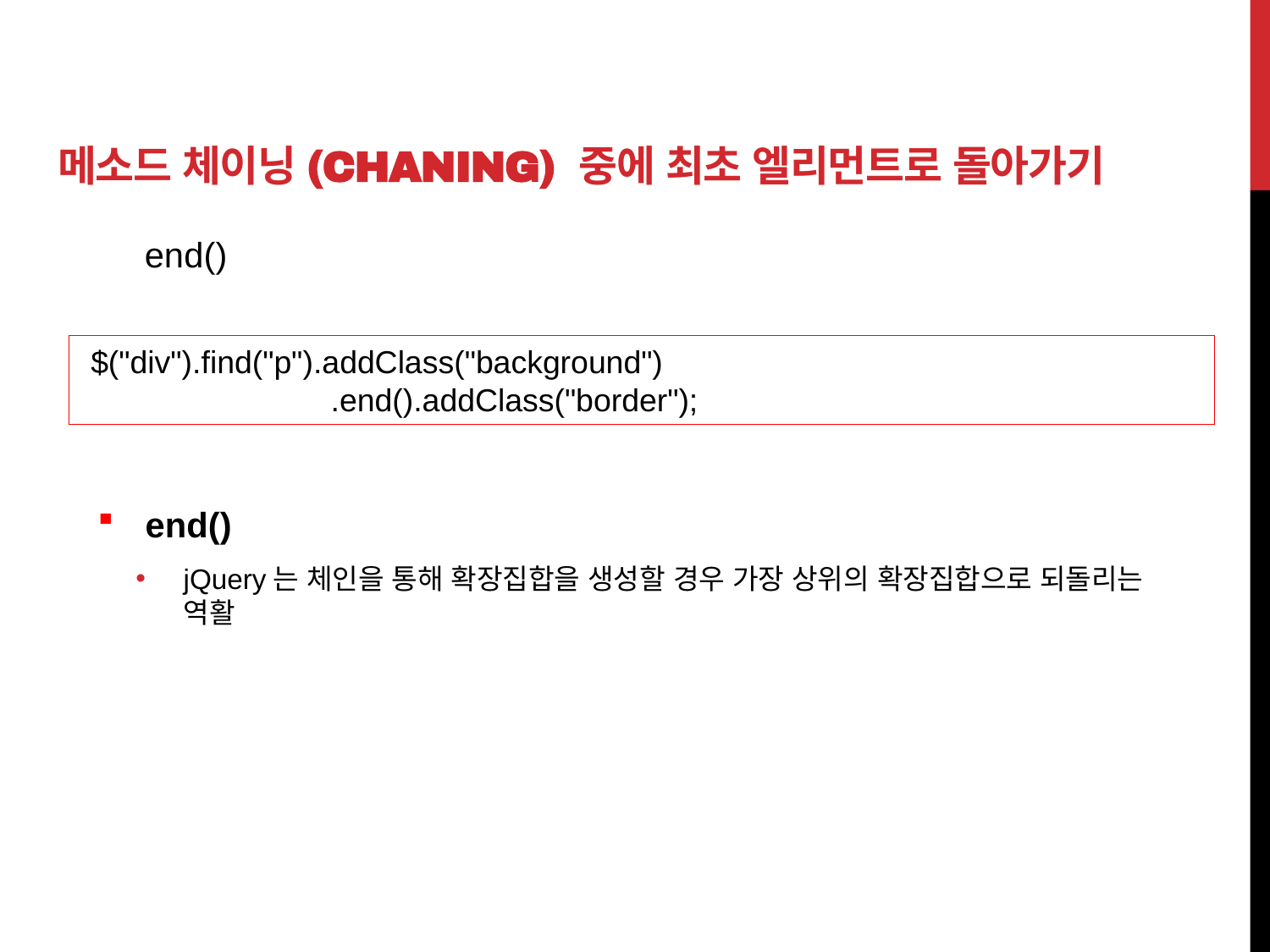

# 메소드 체이닝(chaning) 중에 최초 엘리먼트로 돌아가기
end()
 $("div").find("p").addClass("background")
                            .end().addClass("border");
end()
jQuery는 체인을 통해 확장집합을 생성할 경우 가장 상위의 확장집합으로 되돌리는 역활